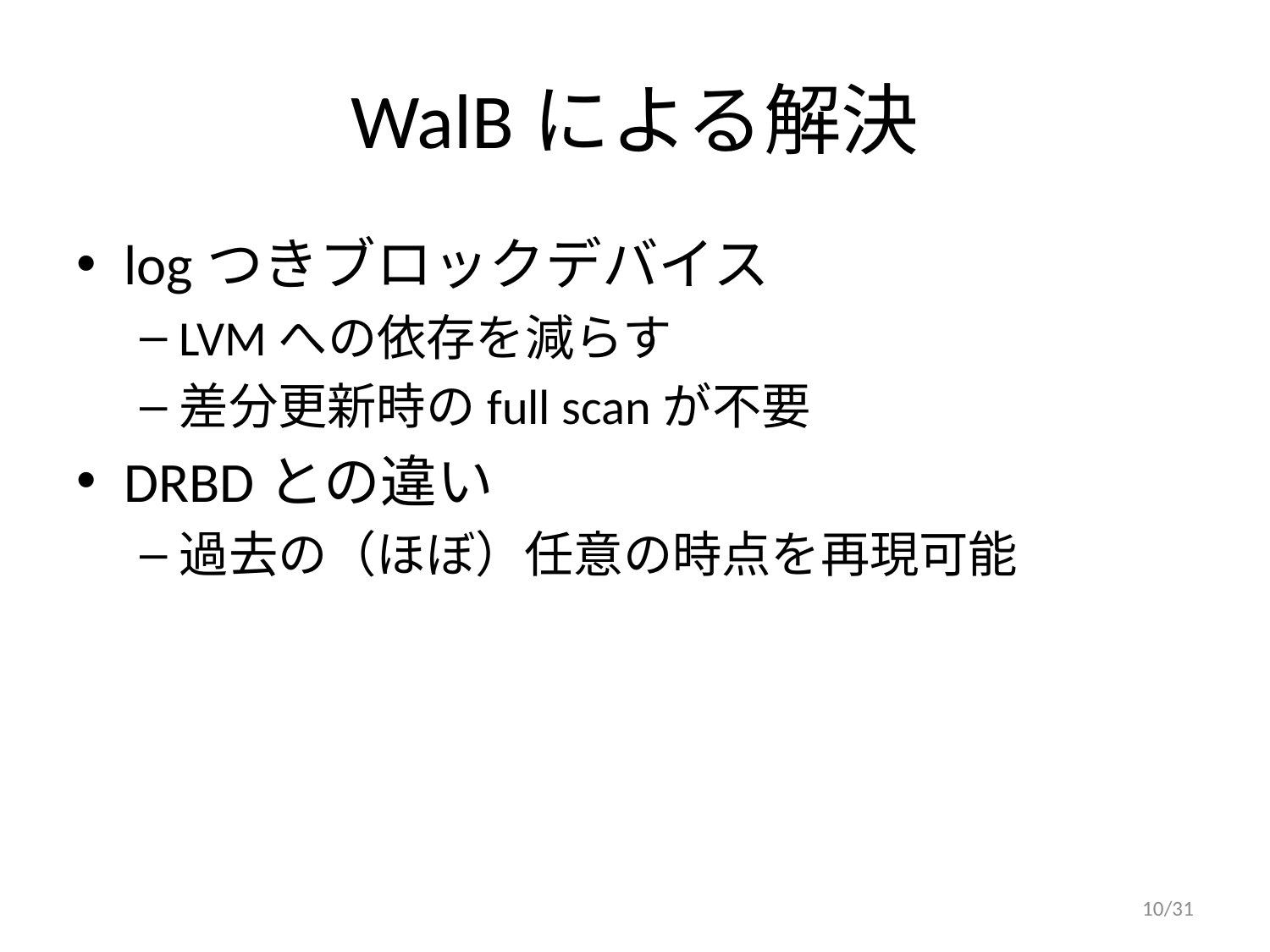

# WalBによる解決
logつきブロックデバイス
LVMへの依存を減らす
差分更新時のfull scanが不要
DRBDとの違い
過去の（ほぼ）任意の時点を再現可能
10/31